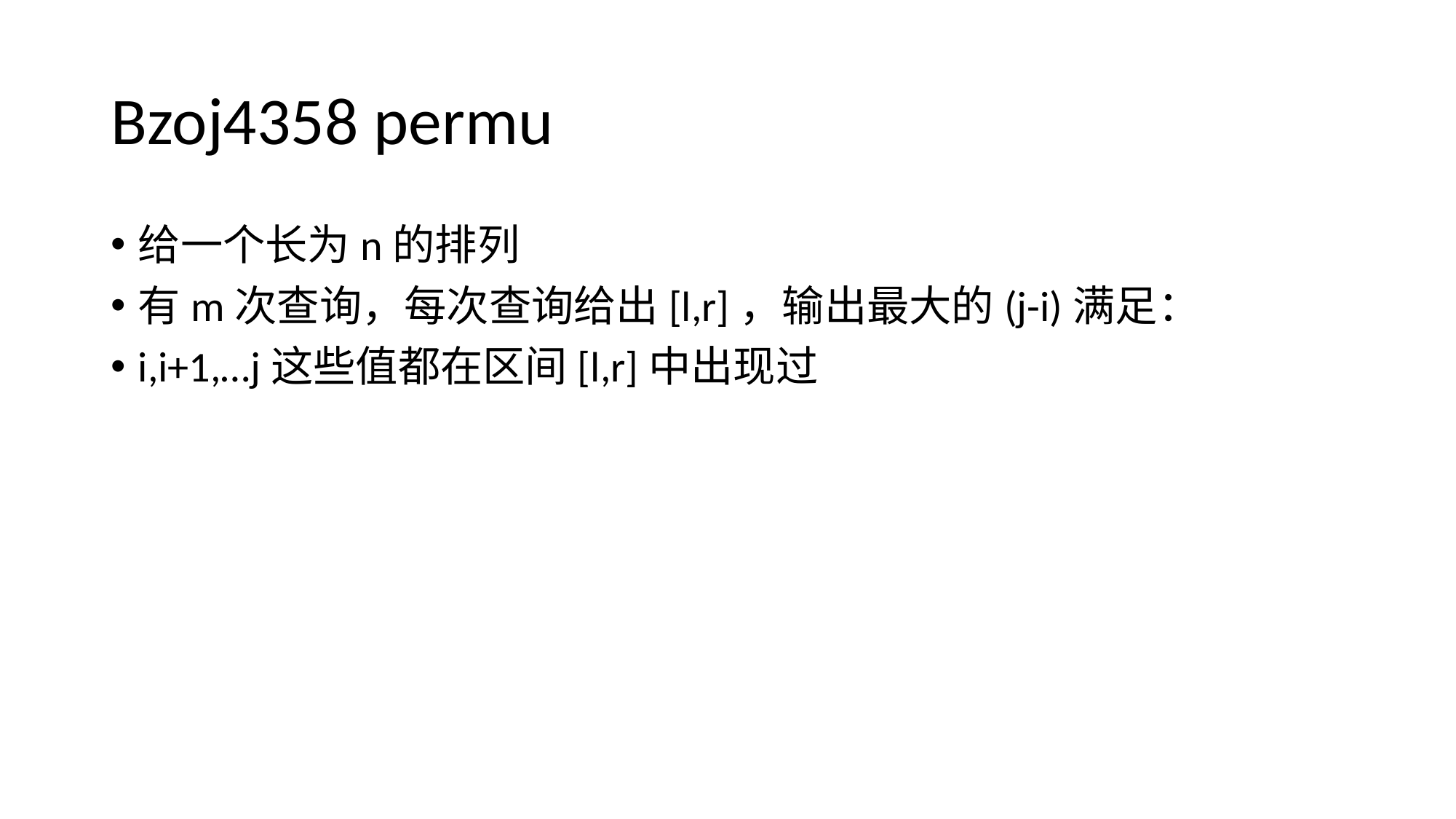

# Bzoj4358 permu
给一个长为n的排列
有m次查询，每次查询给出[l,r]，输出最大的(j-i)满足：
i,i+1,…j这些值都在区间[l,r]中出现过